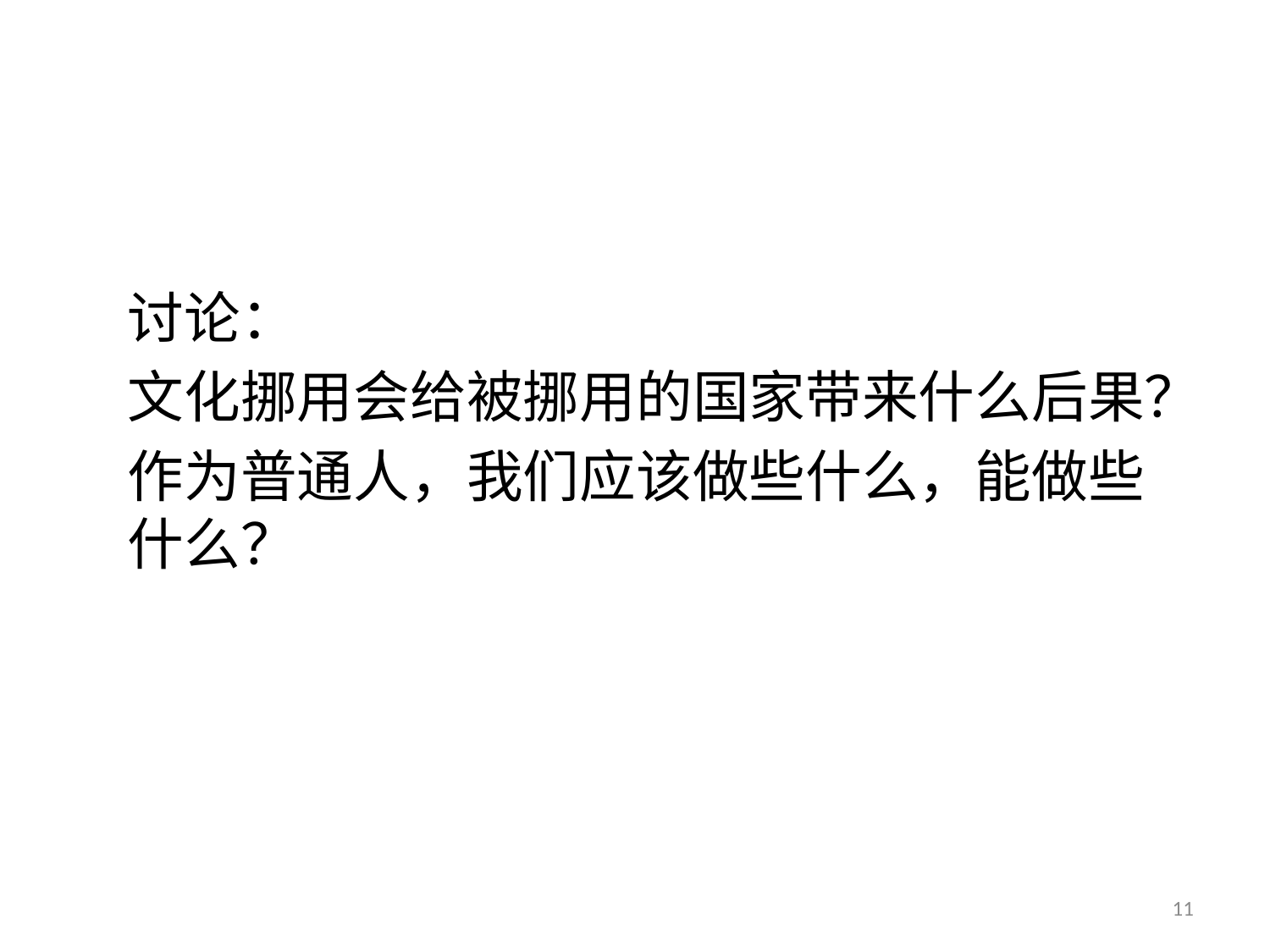

#
讨论：
文化挪用会给被挪用的国家带来什么后果？
作为普通人，我们应该做些什么，能做些什么？
11